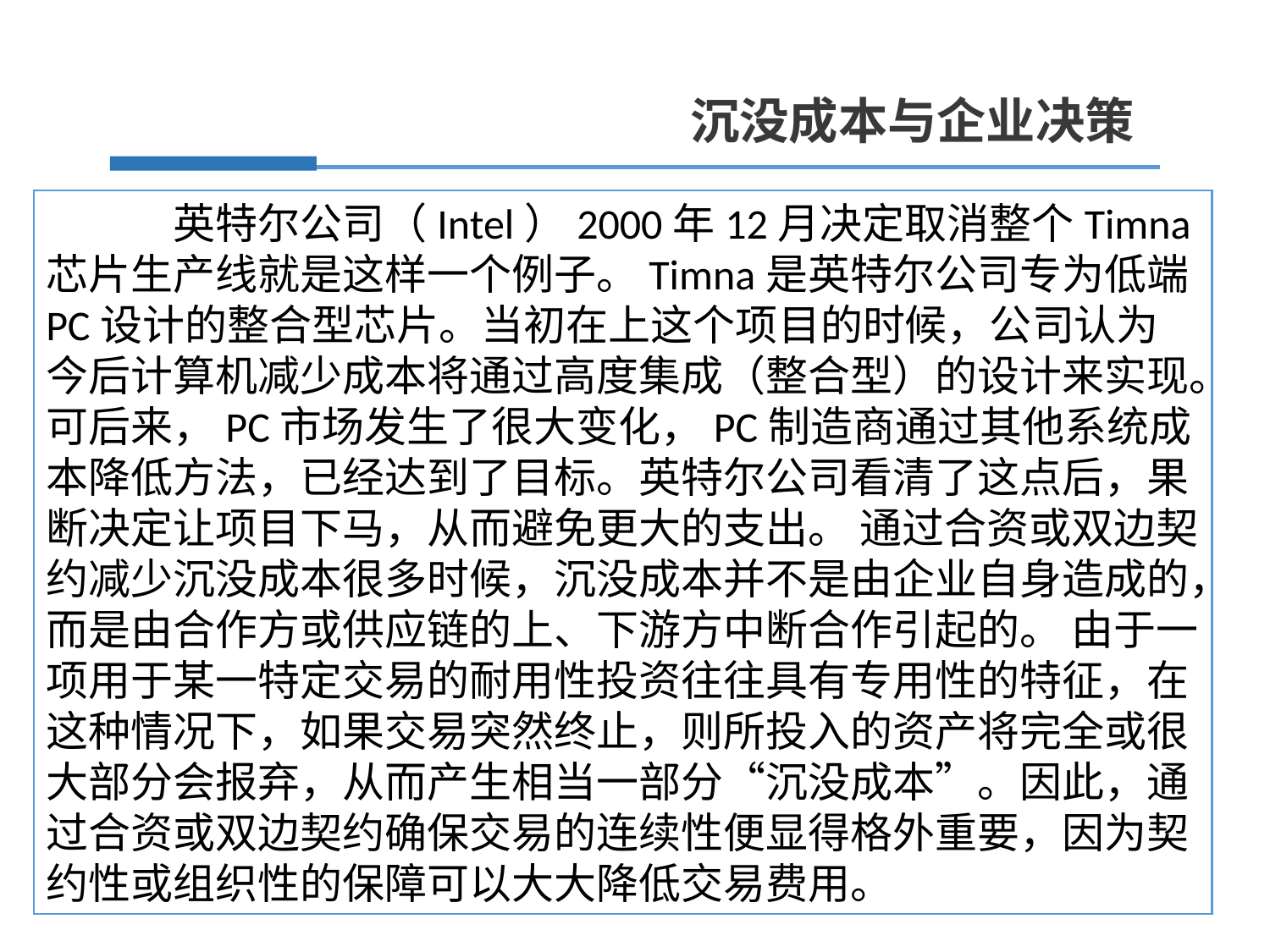

沉没成本与企业决策

	英特尔公司（Intel）2000年12月决定取消整个Timna芯片生产线就是这样一个例子。Timna是英特尔公司专为低端PC设计的整合型芯片。当初在上这个项目的时候，公司认为今后计算机减少成本将通过高度集成（整合型）的设计来实现。可后来，PC市场发生了很大变化，PC制造商通过其他系统成本降低方法，已经达到了目标。英特尔公司看清了这点后，果断决定让项目下马，从而避免更大的支出。 通过合资或双边契约减少沉没成本很多时候，沉没成本并不是由企业自身造成的，而是由合作方或供应链的上、下游方中断合作引起的。 由于一项用于某一特定交易的耐用性投资往往具有专用性的特征，在这种情况下，如果交易突然终止，则所投入的资产将完全或很大部分会报弃，从而产生相当一部分“沉没成本”。因此，通过合资或双边契约确保交易的连续性便显得格外重要，因为契约性或组织性的保障可以大大降低交易费用。